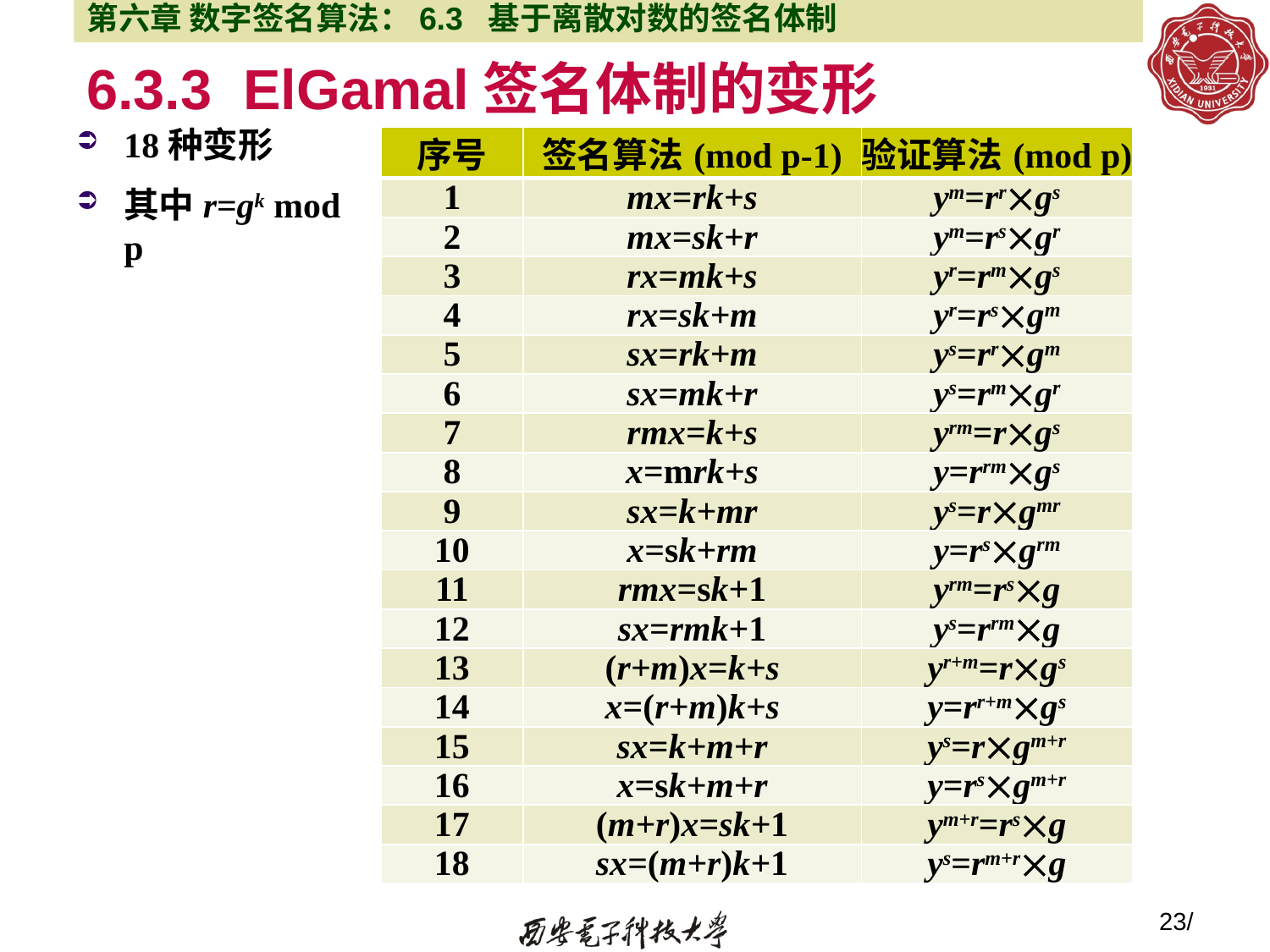

第六章 数字签名算法：6.3  基于离散对数的签名体制
# 6.3.3  ElGamal签名体制的变形
18种变形
其中r=gk mod p
| 序号 | 签名算法(mod p-1) | 验证算法(mod p) |
| --- | --- | --- |
| 1 | mx=rk+s | ym=rr×gs |
| 2 | mx=sk+r | ym=rs×gr |
| 3 | rx=mk+s | yr=rm×gs |
| 4 | rx=sk+m | yr=rs×gm |
| 5 | sx=rk+m | ys=rr×gm |
| 6 | sx=mk+r | ys=rm×gr |
| 7 | rmx=k+s | yrm=r×gs |
| 8 | x=mrk+s | y=rrm×gs |
| 9 | sx=k+mr | ys=r×gmr |
| 10 | x=sk+rm | y=rs×grm |
| 11 | rmx=sk+1 | yrm=rs×g |
| 12 | sx=rmk+1 | ys=rrm×g |
| 13 | (r+m)x=k+s | yr+m=r×gs |
| 14 | x=(r+m)k+s | y=rr+m×gs |
| 15 | sx=k+m+r | ys=r×gm+r |
| 16 | x=sk+m+r | y=rs×gm+r |
| 17 | (m+r)x=sk+1 | ym+r=rs×g |
| 18 | sx=(m+r)k+1 | ys=rm+r×g |
23/